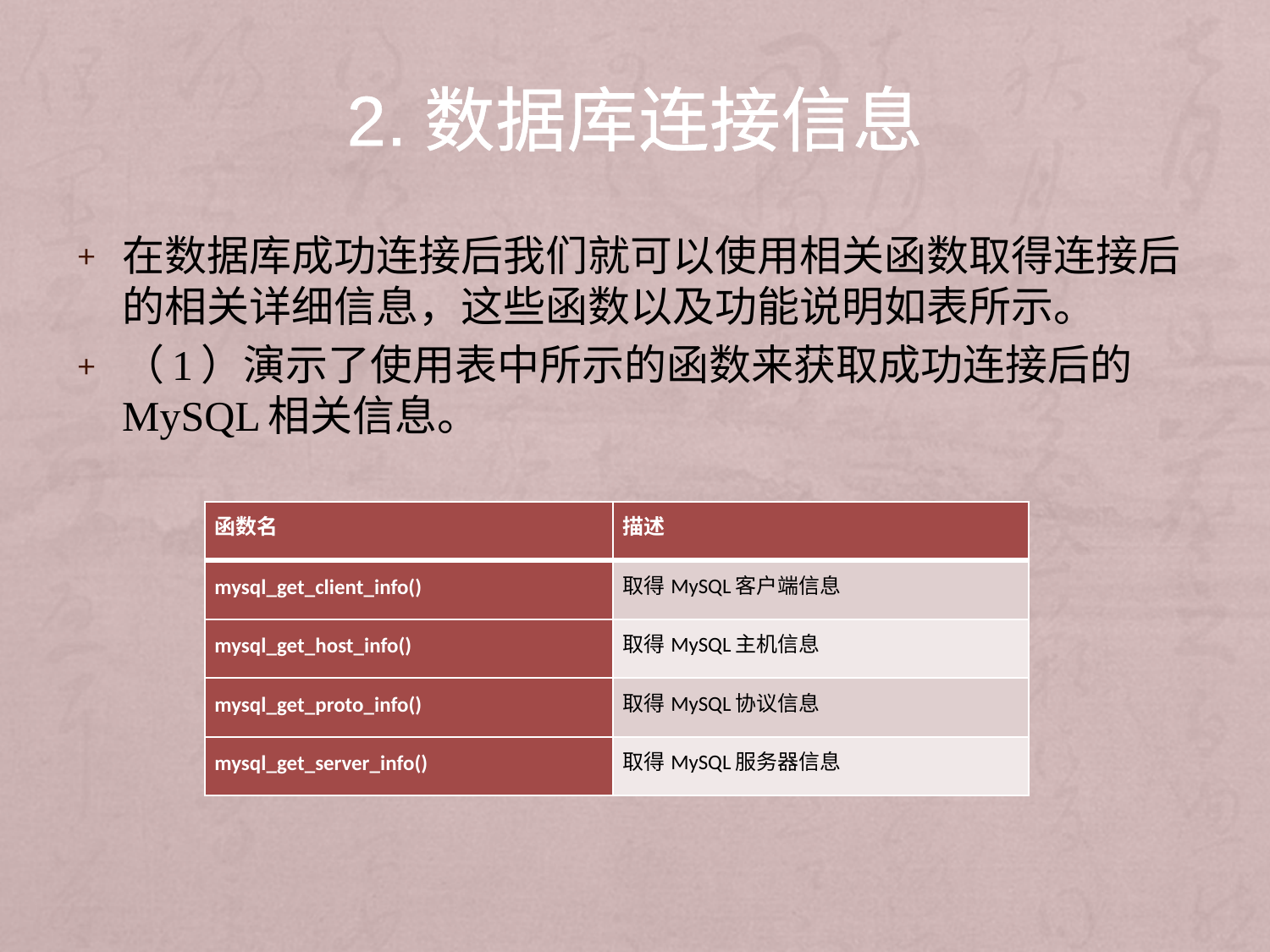

# 2.数据库连接信息
在数据库成功连接后我们就可以使用相关函数取得连接后的相关详细信息，这些函数以及功能说明如表所示。
（1）演示了使用表中所示的函数来获取成功连接后的MySQL相关信息。
| 函数名 | 描述 |
| --- | --- |
| mysql\_get\_client\_info() | 取得MySQL客户端信息 |
| mysql\_get\_host\_info() | 取得MySQL主机信息 |
| mysql\_get\_proto\_info() | 取得MySQL协议信息 |
| mysql\_get\_server\_info() | 取得MySQL服务器信息 |